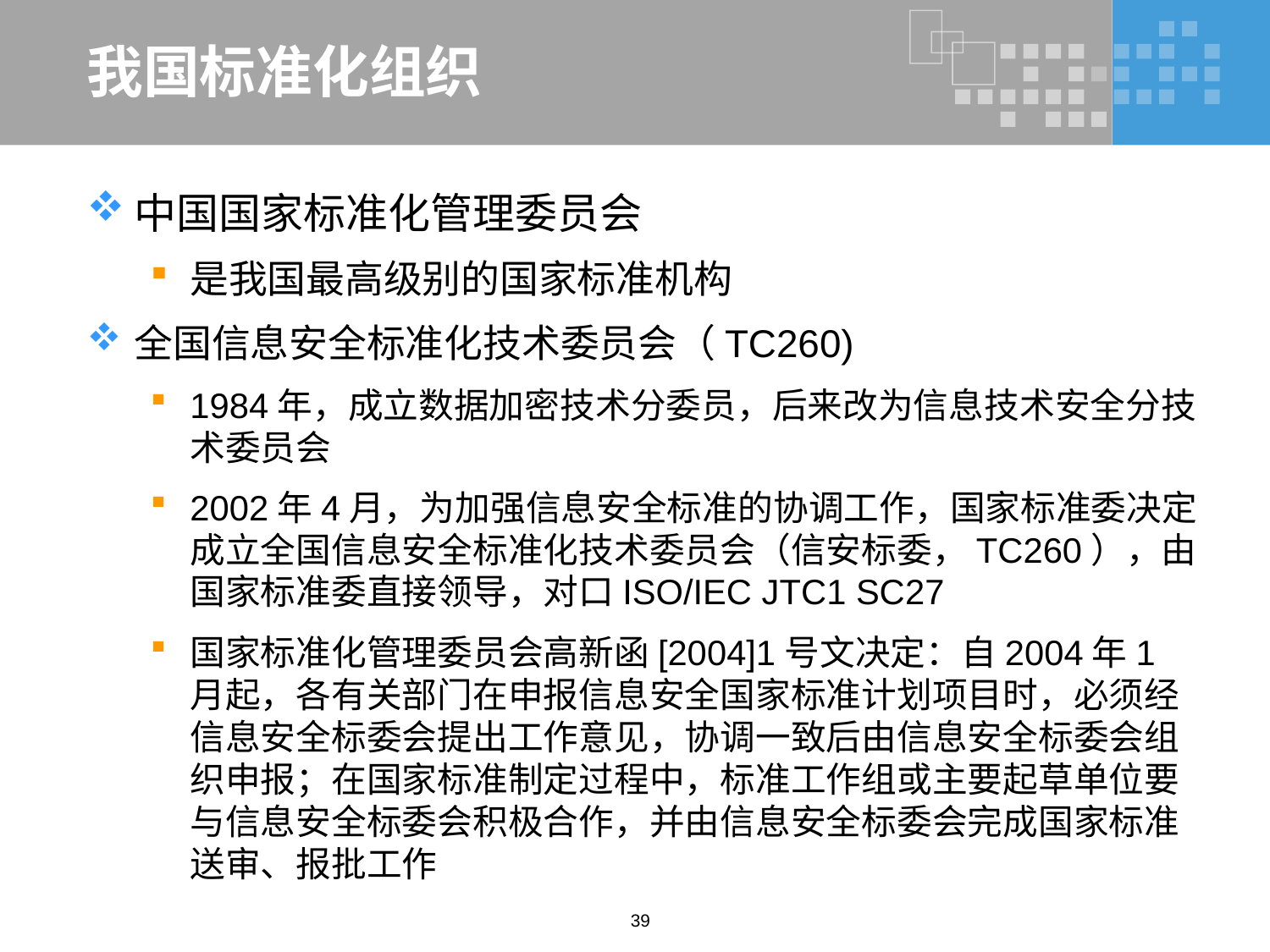

# 我国标准化组织
中国国家标准化管理委员会
是我国最高级别的国家标准机构
全国信息安全标准化技术委员会（TC260)
1984年，成立数据加密技术分委员，后来改为信息技术安全分技术委员会
2002年4月，为加强信息安全标准的协调工作，国家标准委决定成立全国信息安全标准化技术委员会（信安标委，TC260），由国家标准委直接领导，对口ISO/IEC JTC1 SC27
国家标准化管理委员会高新函[2004]1号文决定：自2004年1月起，各有关部门在申报信息安全国家标准计划项目时，必须经信息安全标委会提出工作意见，协调一致后由信息安全标委会组织申报；在国家标准制定过程中，标准工作组或主要起草单位要与信息安全标委会积极合作，并由信息安全标委会完成国家标准送审、报批工作

39